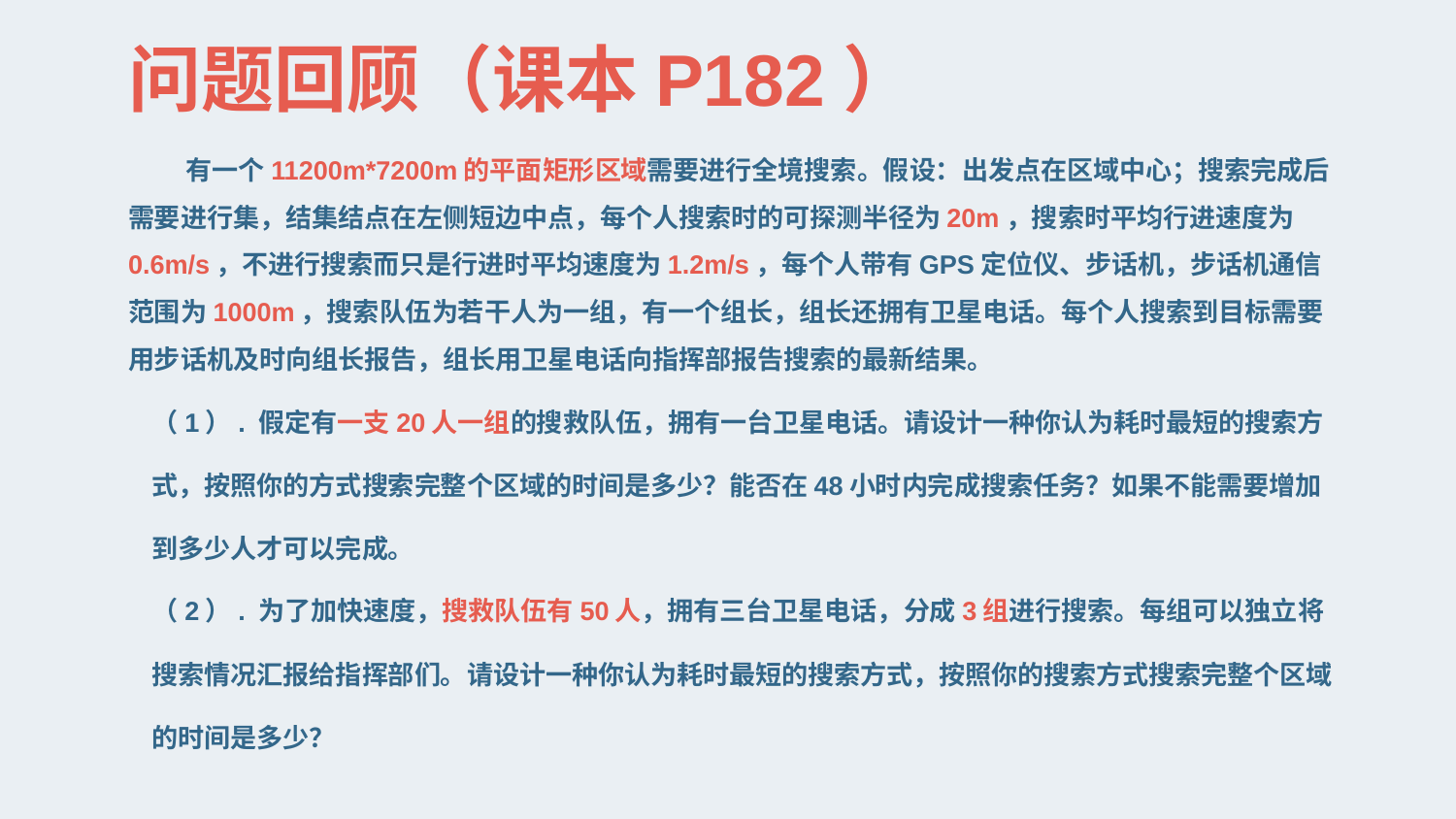

# 问题回顾（课本P182）
        有一个11200m*7200m的平面矩形区域需要进行全境搜索。假设：出发点在区域中心；搜索完成后需要进行集，结集结点在左侧短边中点，每个人搜索时的可探测半径为20m，搜索时平均行进速度为0.6m/s，不进行搜索而只是行进时平均速度为1.2m/s，每个人带有GPS定位仪、步话机，步话机通信范围为1000m，搜索队伍为若干人为一组，有一个组长，组长还拥有卫星电话。每个人搜索到目标需要用步话机及时向组长报告，组长用卫星电话向指挥部报告搜索的最新结果。
（1）. 假定有一支20人一组的搜救队伍，拥有一台卫星电话。请设计一种你认为耗时最短的搜索方式，按照你的方式搜索完整个区域的时间是多少？能否在48小时内完成搜索任务？如果不能需要增加到多少人才可以完成。
（2）. 为了加快速度，搜救队伍有50人，拥有三台卫星电话，分成3组进行搜索。每组可以独立将搜索情况汇报给指挥部们。请设计一种你认为耗时最短的搜索方式，按照你的搜索方式搜索完整个区域的时间是多少？